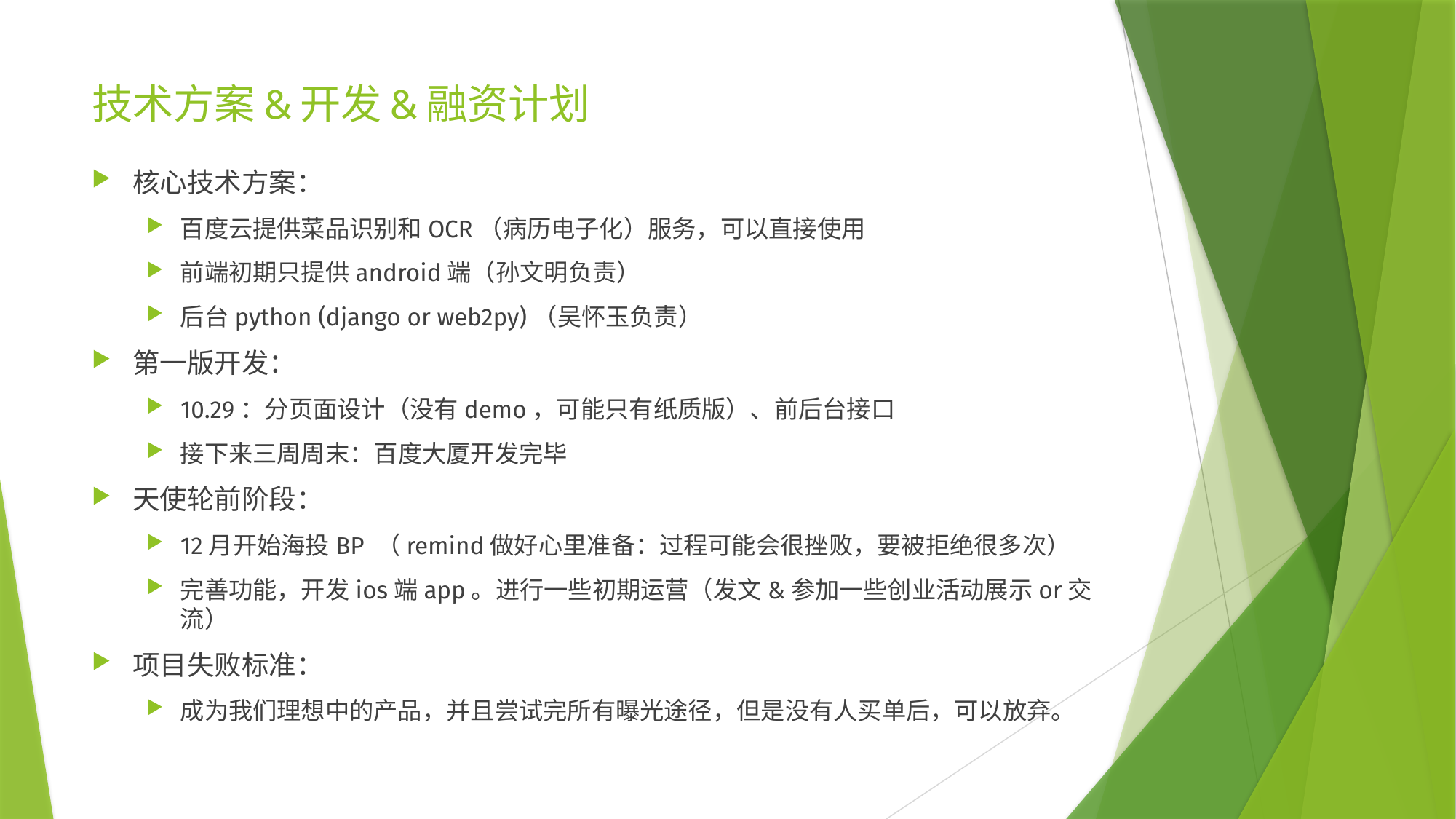

# 技术方案&开发&融资计划
核心技术方案：
百度云提供菜品识别和OCR（病历电子化）服务，可以直接使用
前端初期只提供android端（孙文明负责）
后台python (django or web2py)（吴怀玉负责）
第一版开发：
10.29：分页面设计（没有demo，可能只有纸质版）、前后台接口
接下来三周周末：百度大厦开发完毕
天使轮前阶段：
12月开始海投BP （remind做好心里准备：过程可能会很挫败，要被拒绝很多次）
完善功能，开发ios端app。进行一些初期运营（发文&参加一些创业活动展示or交流）
项目失败标准：
成为我们理想中的产品，并且尝试完所有曝光途径，但是没有人买单后，可以放弃。